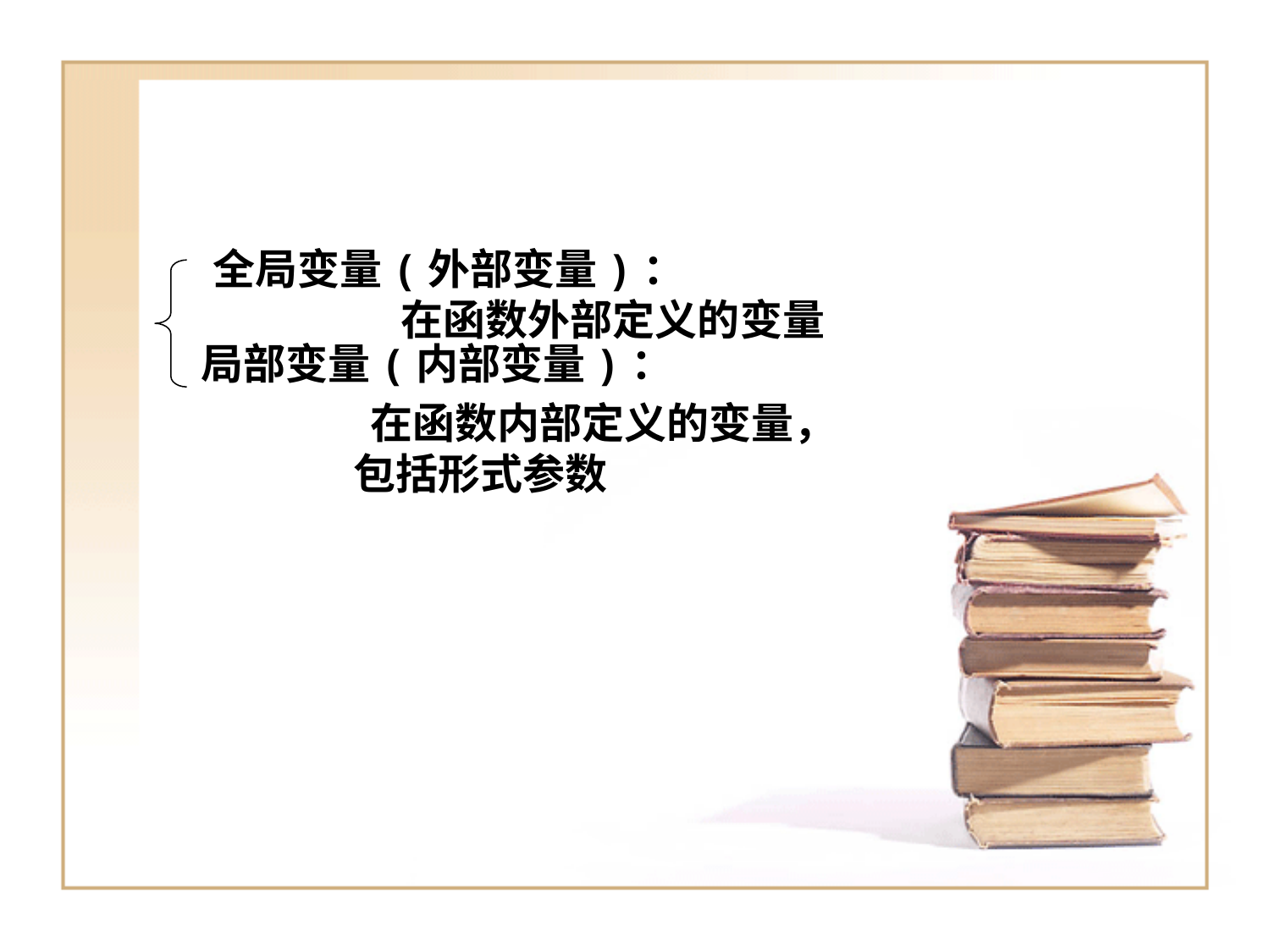

全局变量(外部变量)：
　　　　  在函数外部定义的变量

局部变量(内部变量)：
　　　　在函数内部定义的变量，
                包括形式参数